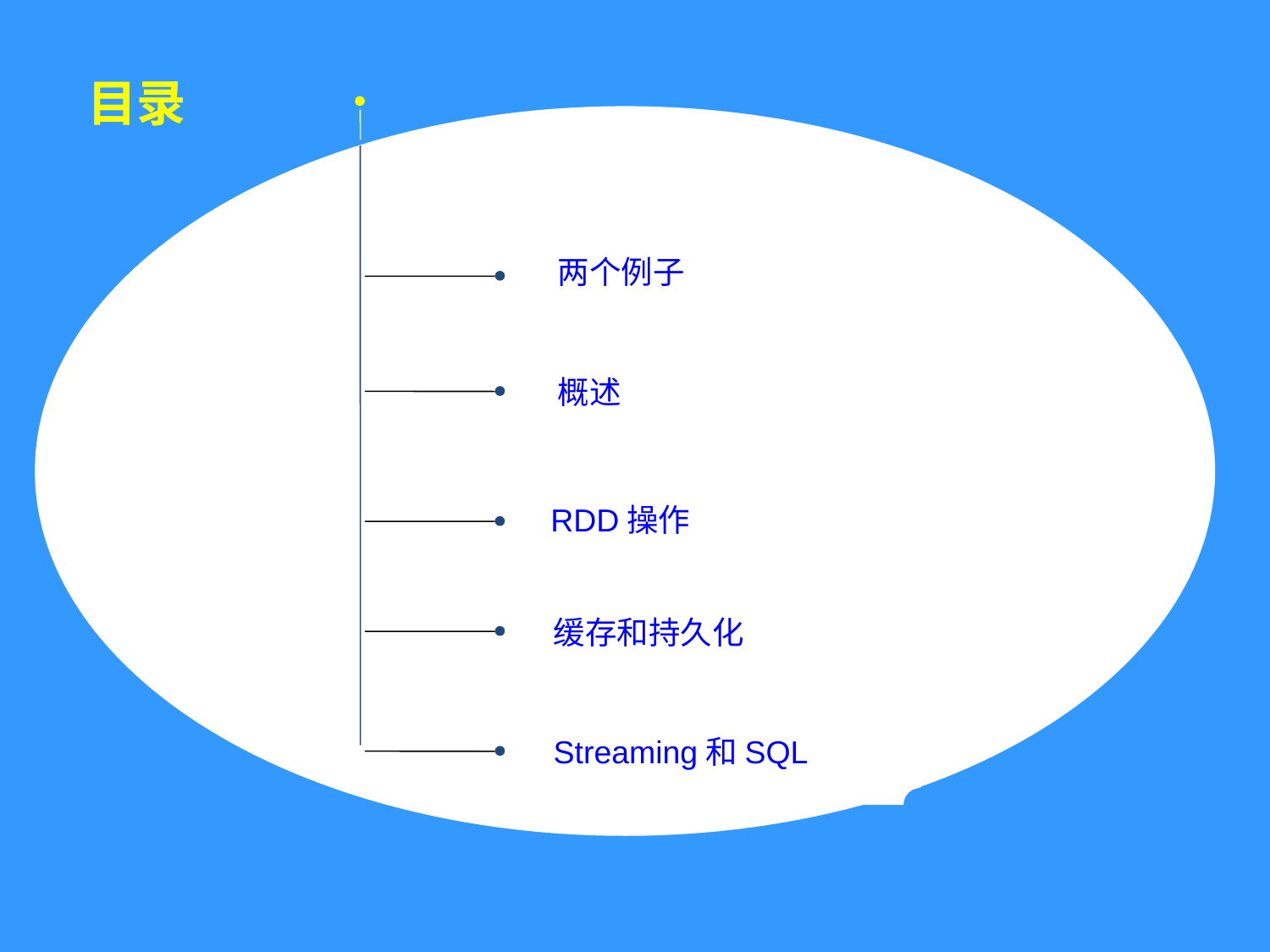

目录

两个例子

点击添加文本

概述

点击添加文本

RDD操作

点击添加文本
缓存和持久化

Streaming和SQL

点击添加文本